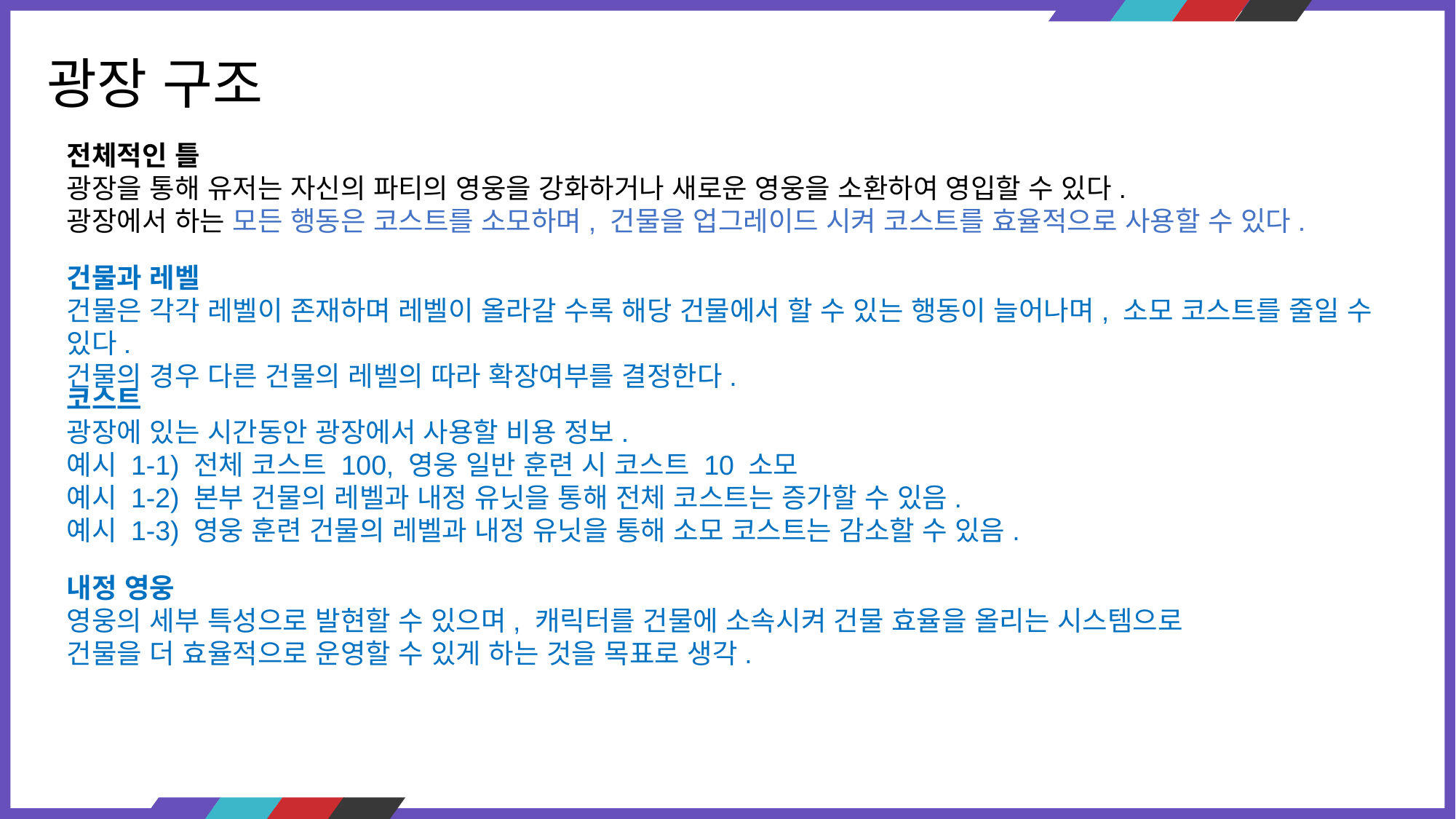

광장 구조
전체적인 틀
광장을 통해 유저는 자신의 파티의 영웅을 강화하거나 새로운 영웅을 소환하여 영입할 수 있다.
광장에서 하는 모든 행동은 코스트를 소모하며, 건물을 업그레이드 시켜 코스트를 효율적으로 사용할 수 있다.
건물과 레벨
건물은 각각 레벨이 존재하며 레벨이 올라갈 수록 해당 건물에서 할 수 있는 행동이 늘어나며, 소모 코스트를 줄일 수 있다.
건물의 경우 다른 건물의 레벨의 따라 확장여부를 결정한다.
코스트
광장에 있는 시간동안 광장에서 사용할 비용 정보.
예시 1-1) 전체 코스트 100, 영웅 일반 훈련 시 코스트 10 소모
예시 1-2) 본부 건물의 레벨과 내정 유닛을 통해 전체 코스트는 증가할 수 있음.
예시 1-3) 영웅 훈련 건물의 레벨과 내정 유닛을 통해 소모 코스트는 감소할 수 있음.
내정 영웅
영웅의 세부 특성으로 발현할 수 있으며, 캐릭터를 건물에 소속시켜 건물 효율을 올리는 시스템으로
건물을 더 효율적으로 운영할 수 있게 하는 것을 목표로 생각.